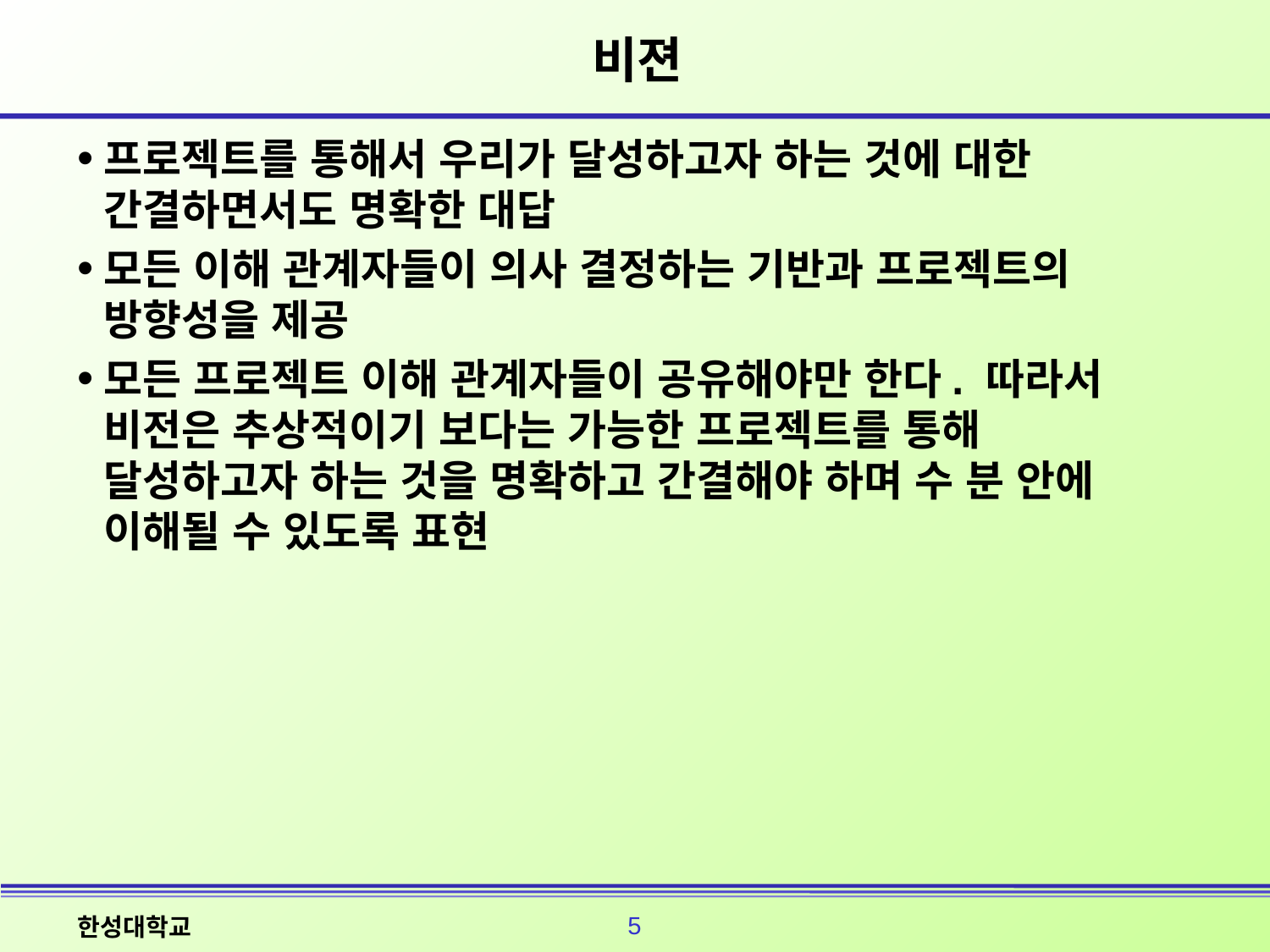

# 비젼
프로젝트를 통해서 우리가 달성하고자 하는 것에 대한 간결하면서도 명확한 대답
모든 이해 관계자들이 의사 결정하는 기반과 프로젝트의 방향성을 제공
모든 프로젝트 이해 관계자들이 공유해야만 한다. 따라서 비전은 추상적이기 보다는 가능한 프로젝트를 통해 달성하고자 하는 것을 명확하고 간결해야 하며 수 분 안에 이해될 수 있도록 표현